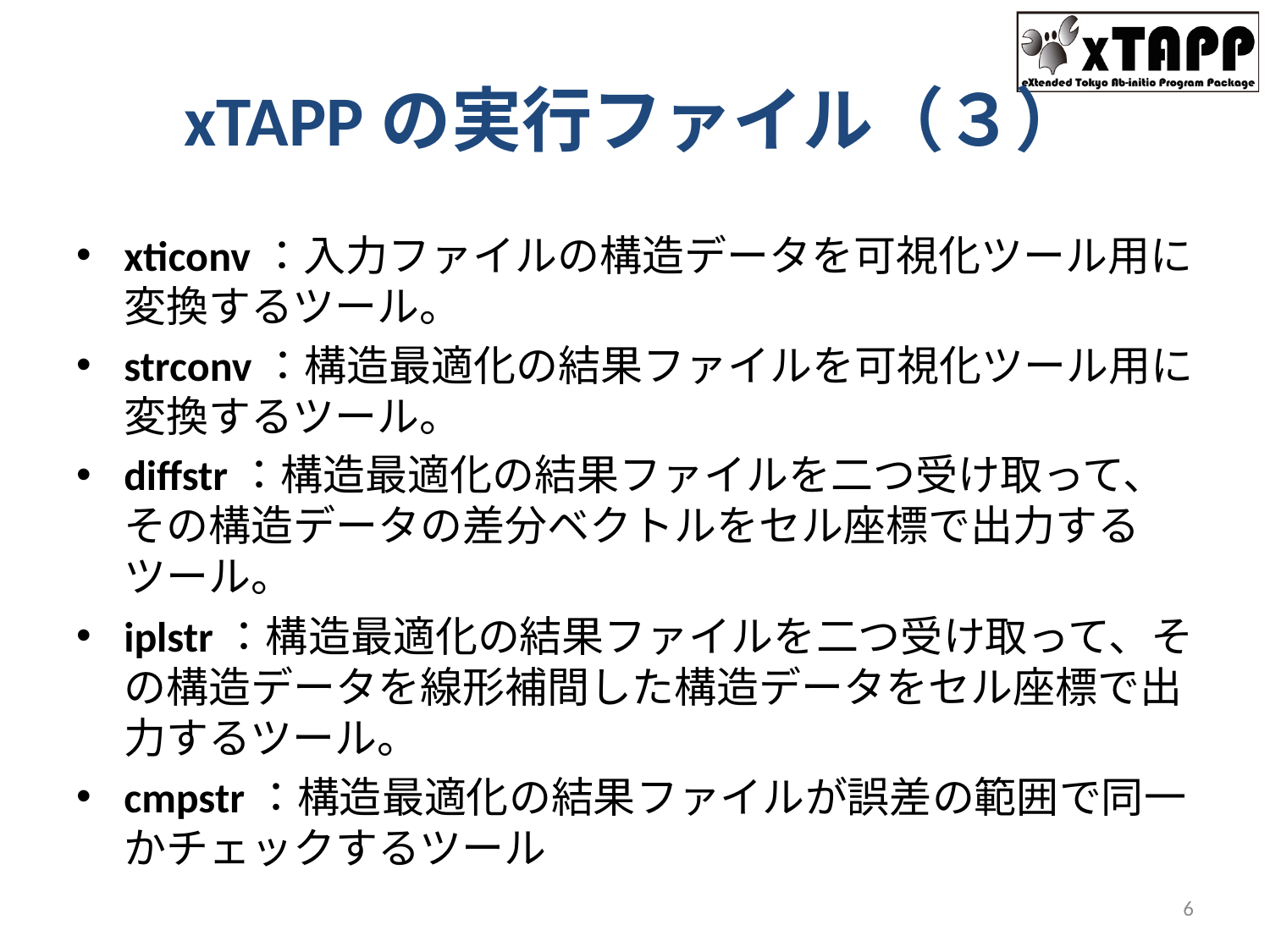

# xTAPPの実行ファイル（３）
xticonv：入力ファイルの構造データを可視化ツール用に変換するツール。
strconv：構造最適化の結果ファイルを可視化ツール用に変換するツール。
diffstr：構造最適化の結果ファイルを二つ受け取って、その構造データの差分ベクトルをセル座標で出力するツール。
iplstr：構造最適化の結果ファイルを二つ受け取って、その構造データを線形補間した構造データをセル座標で出力するツール。
cmpstr：構造最適化の結果ファイルが誤差の範囲で同一かチェックするツール
6